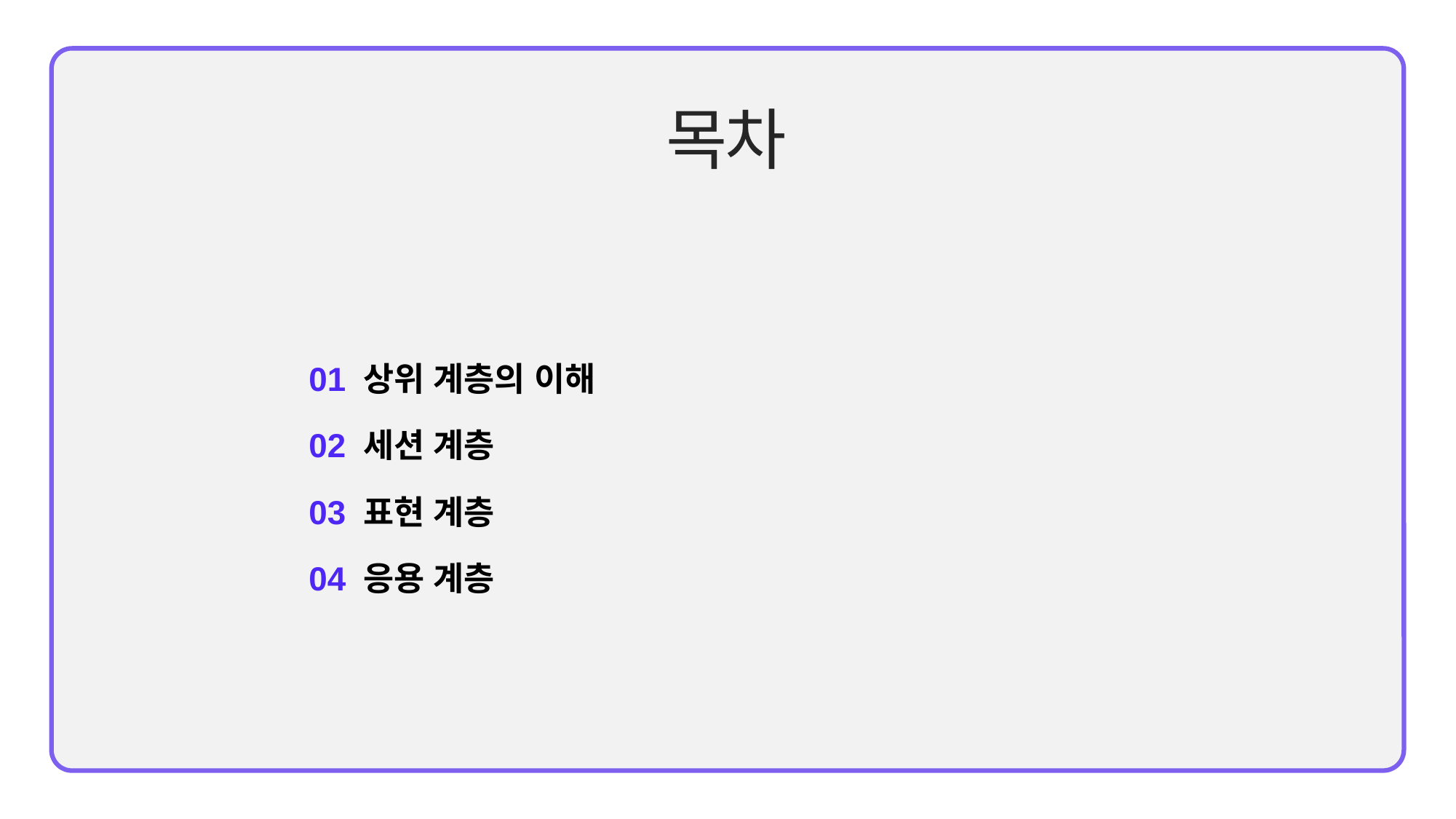

01 상위 계층의 이해
02 세션 계층
03 표현 계층
04 응용 계층